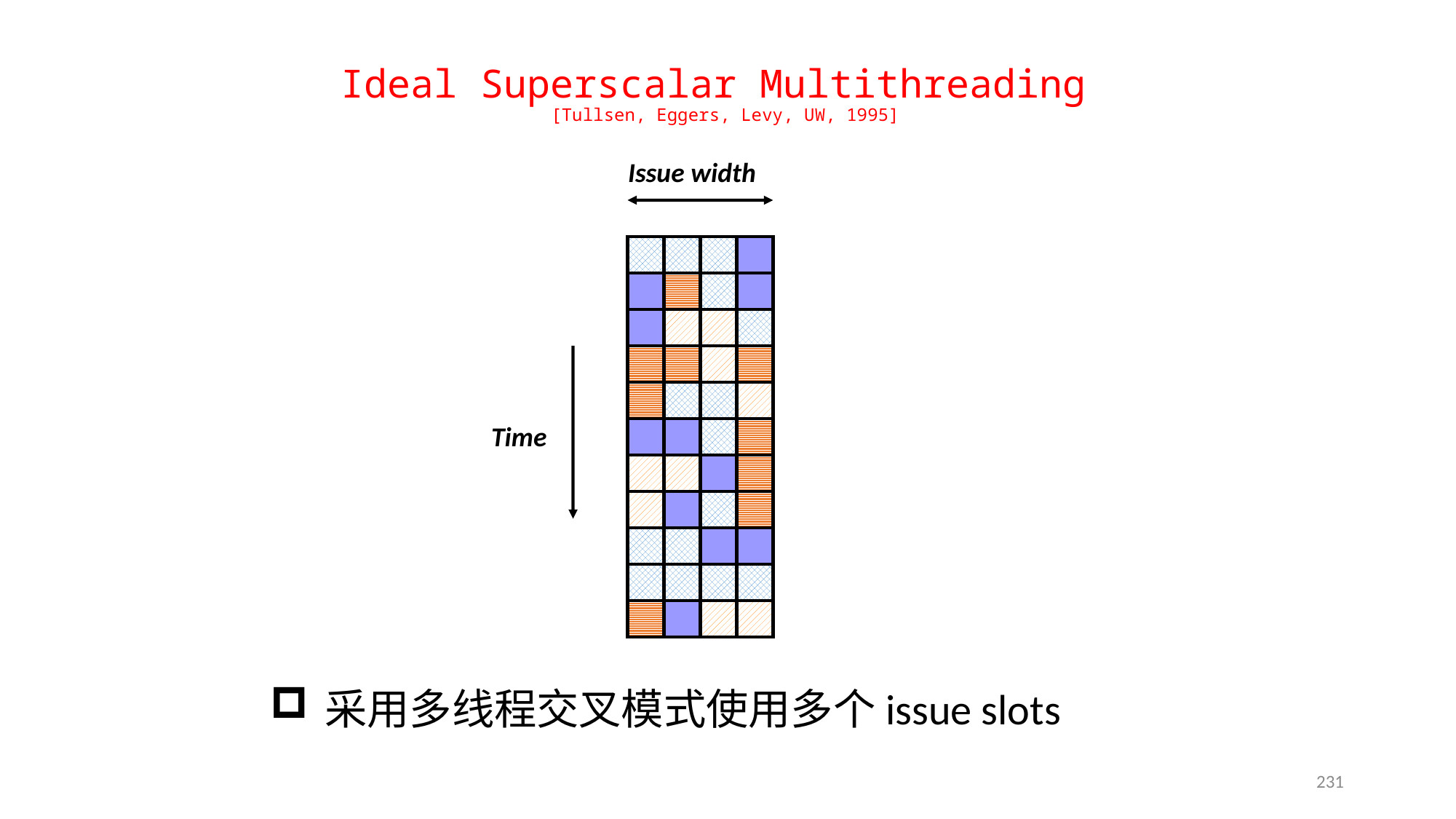

# Ideal Superscalar Multithreading [Tullsen, Eggers, Levy, UW, 1995]
Issue width

Time
采用多线程交叉模式使用多个issue slots
231